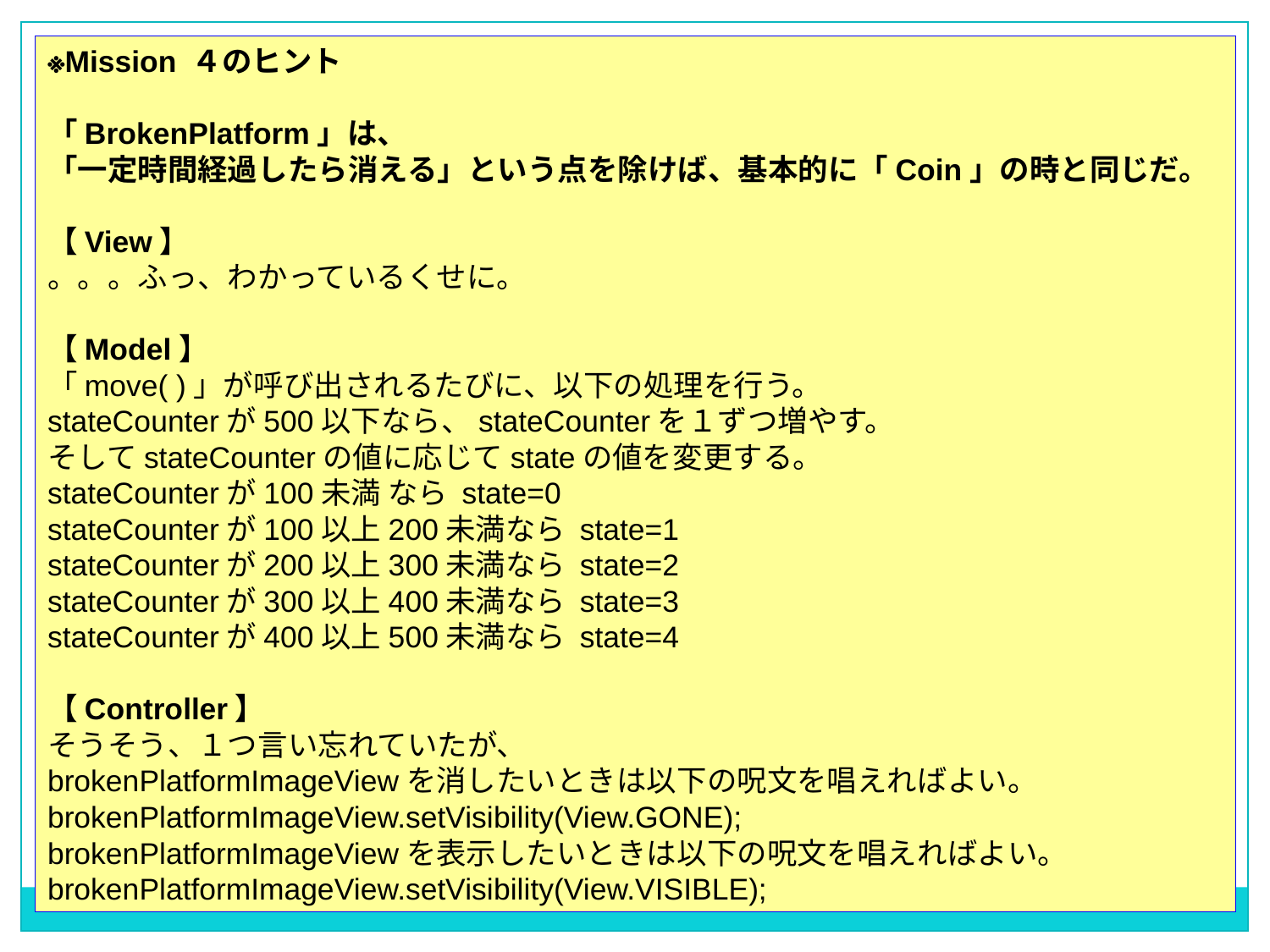

※Mission ４のヒント

「BrokenPlatform」は、
「一定時間経過したら消える」という点を除けば、基本的に「Coin」の時と同じだ。

【View】
。。。ふっ、わかっているくせに。

【Model】
「move( )」が呼び出されるたびに、以下の処理を行う。
stateCounterが500以下なら、stateCounterを１ずつ増やす。
そしてstateCounterの値に応じてstateの値を変更する。
stateCounterが100未満 なら state=0
stateCounterが100以上200未満なら state=1
stateCounterが200以上300未満なら state=2
stateCounterが300以上400未満なら state=3
stateCounterが400以上500未満なら state=4

【Controller】
そうそう、１つ言い忘れていたが、
brokenPlatformImageViewを消したいときは以下の呪文を唱えればよい。
brokenPlatformImageView.setVisibility(View.GONE);
brokenPlatformImageViewを表示したいときは以下の呪文を唱えればよい。
brokenPlatformImageView.setVisibility(View.VISIBLE);